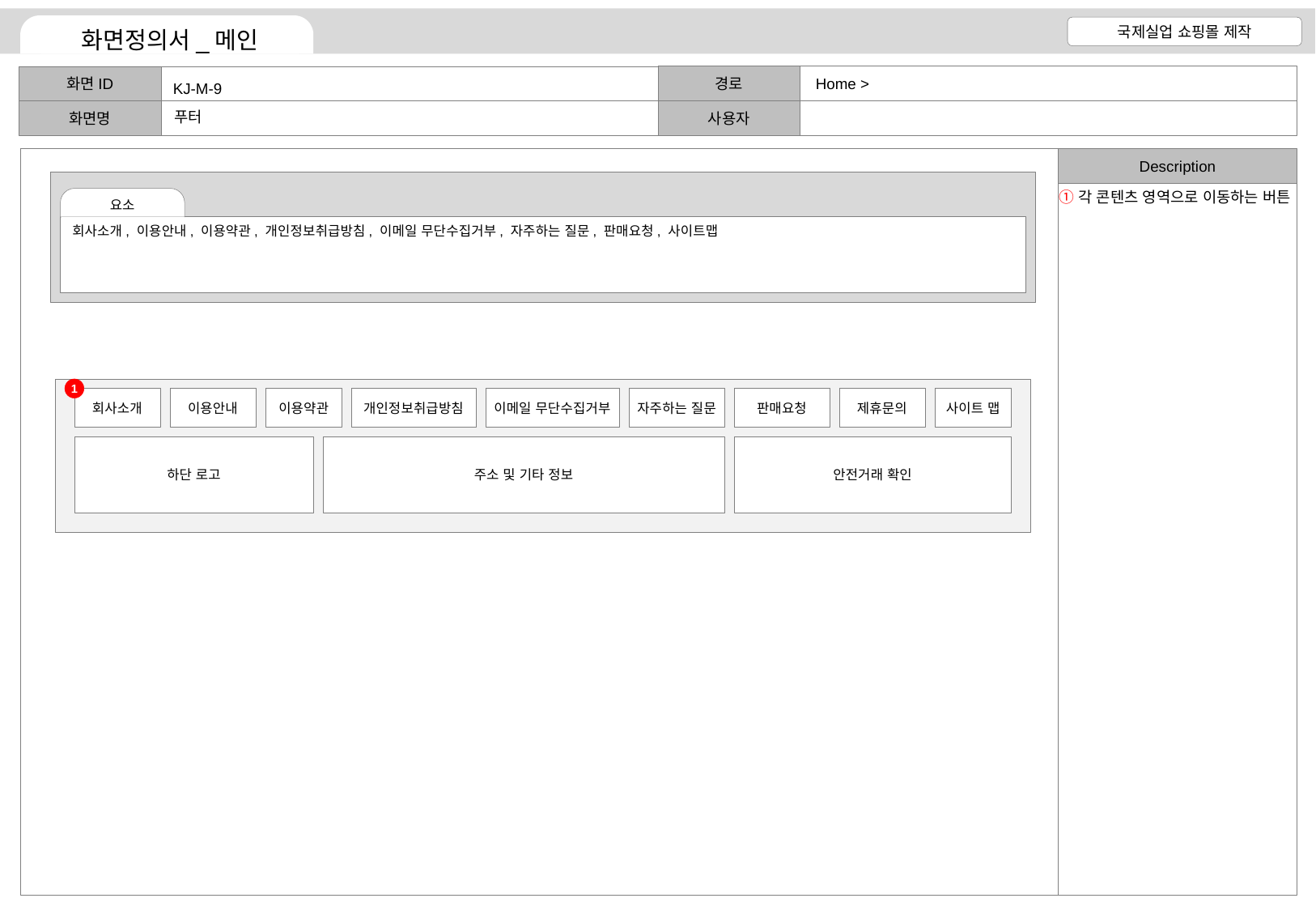

Home >
KJ-M-9
푸터

각 콘텐츠 영역으로 이동하는 버튼
요소
회사소개, 이용안내, 이용약관, 개인정보취급방침, 이메일 무단수집거부, 자주하는 질문, 판매요청, 사이트맵

1
회사소개
이용안내
이용약관
개인정보취급방침
이메일 무단수집거부
자주하는 질문
판매요청
제휴문의
사이트 맵
하단 로고
주소 및 기타 정보
안전거래 확인